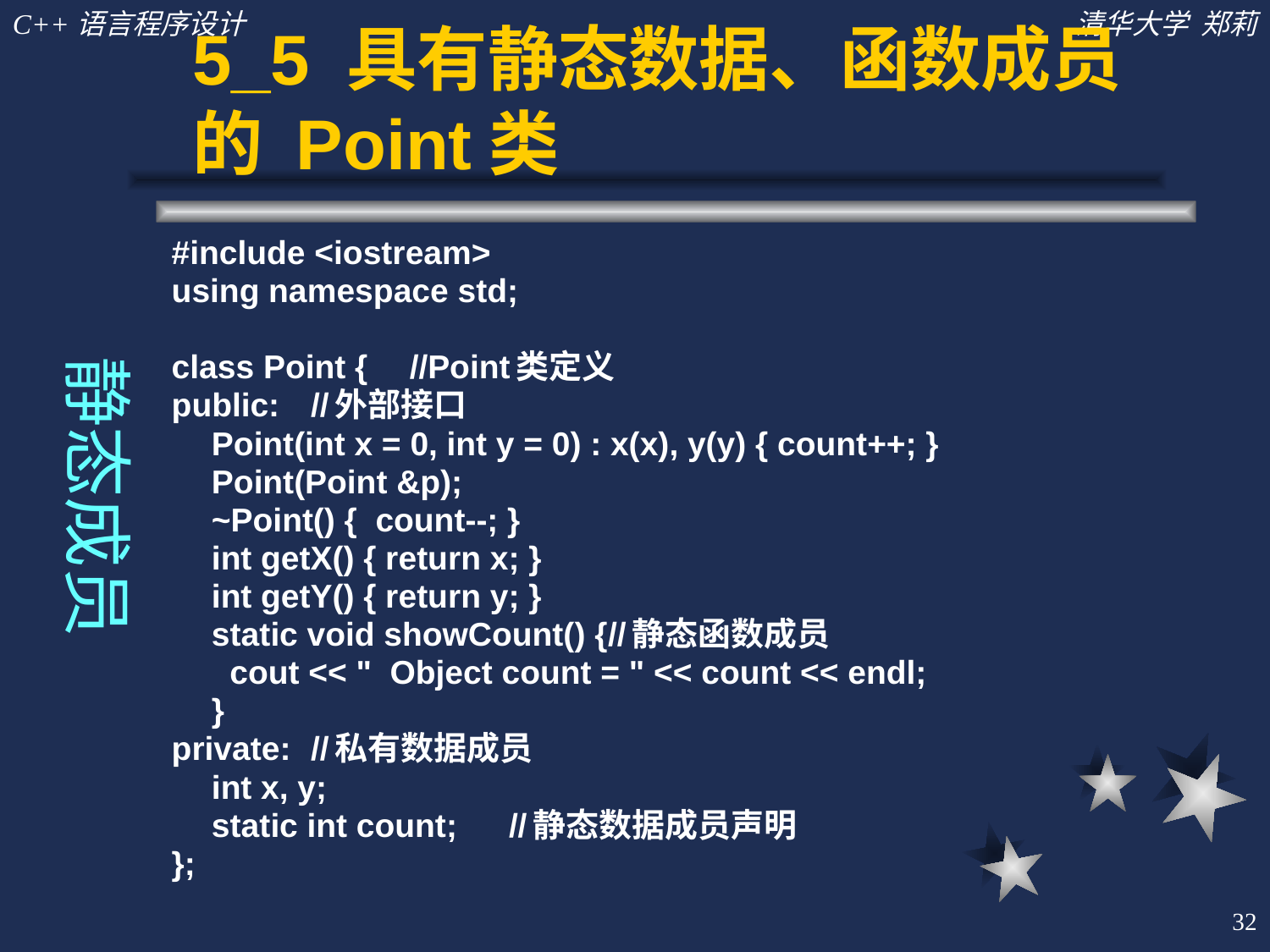

# 5_5 具有静态数据、函数成员的 Point类
静态成员
#include <iostream>
using namespace std;

class Point {	//Point类定义
public:	//外部接口
	Point(int x = 0, int y = 0) : x(x), y(y) { count++; }
	Point(Point &p);
 	~Point() {  count--; }
	int getX() { return x; }
	int getY() { return y; }
	static void showCount() {	//静态函数成员
	  cout << "  Object count = " << count << endl;
	}
private:	//私有数据成员
	int x, y;
	static int count;	//静态数据成员声明
};
32